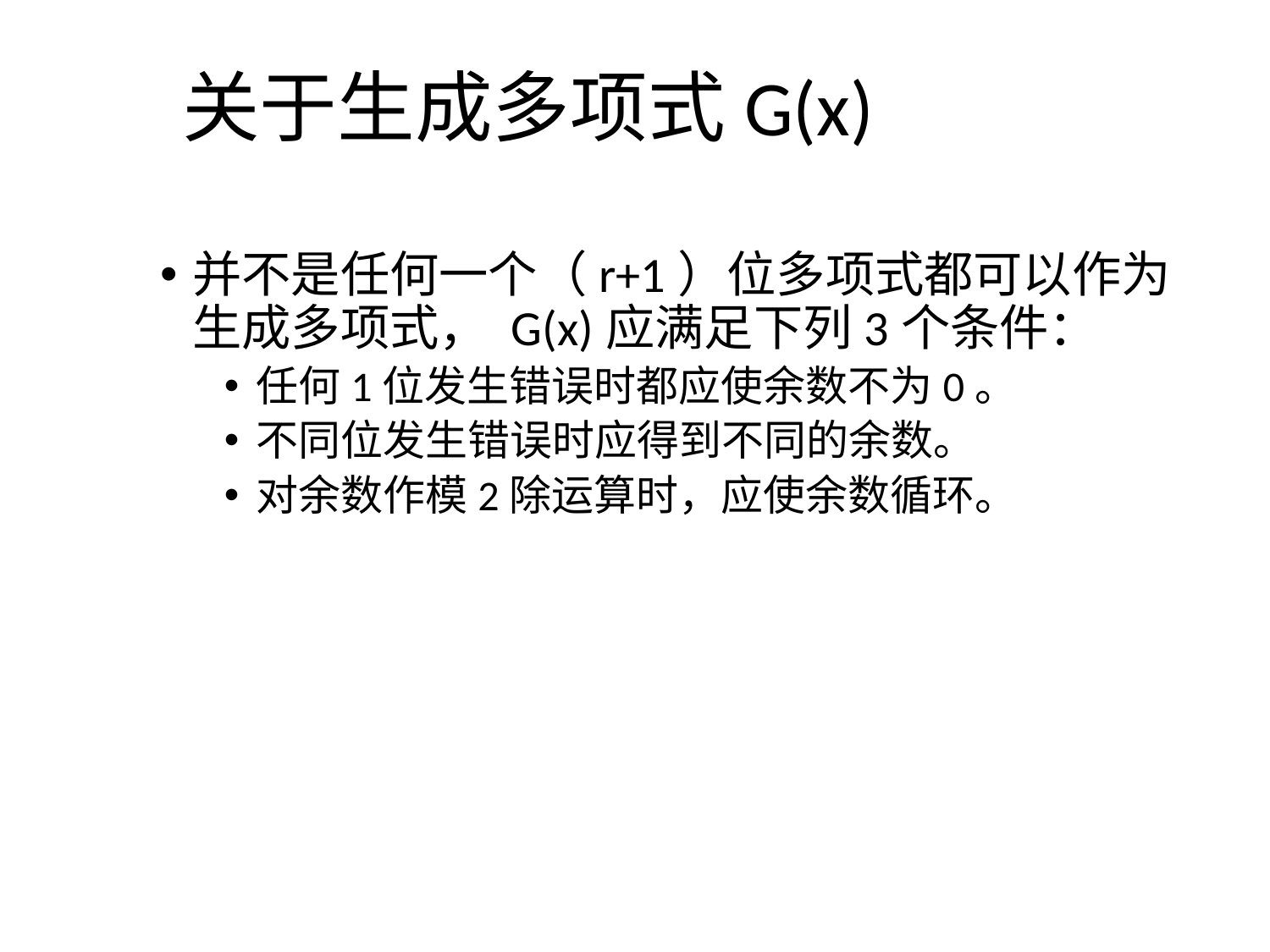

# 关于生成多项式G(x)
并不是任何一个（r+1）位多项式都可以作为生成多项式， G(x)应满足下列3个条件：
任何1位发生错误时都应使余数不为0。
不同位发生错误时应得到不同的余数。
对余数作模2除运算时，应使余数循环。